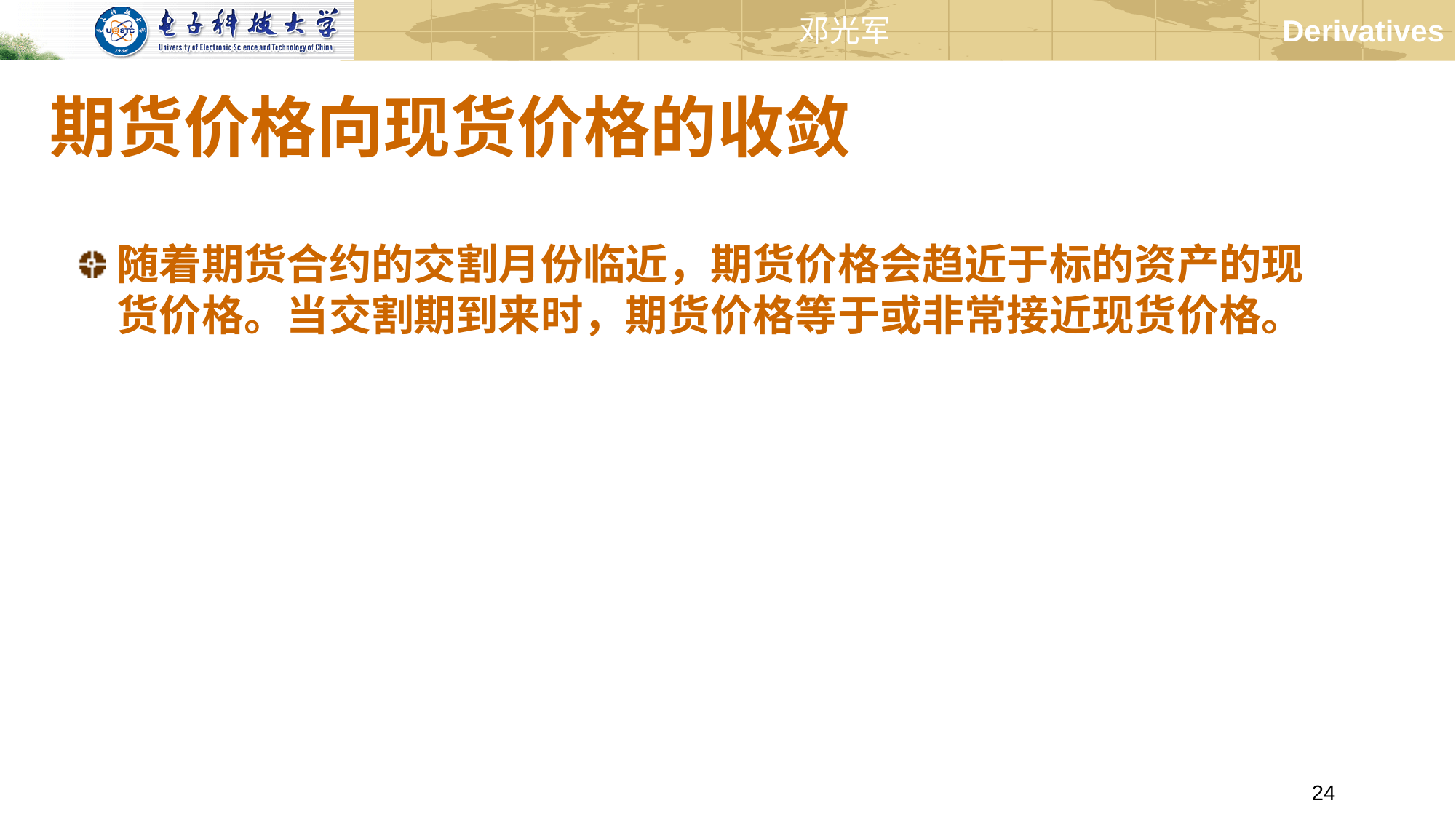

# 期货价格向现货价格的收敛
随着期货合约的交割月份临近，期货价格会趋近于标的资产的现货价格。当交割期到来时，期货价格等于或非常接近现货价格。